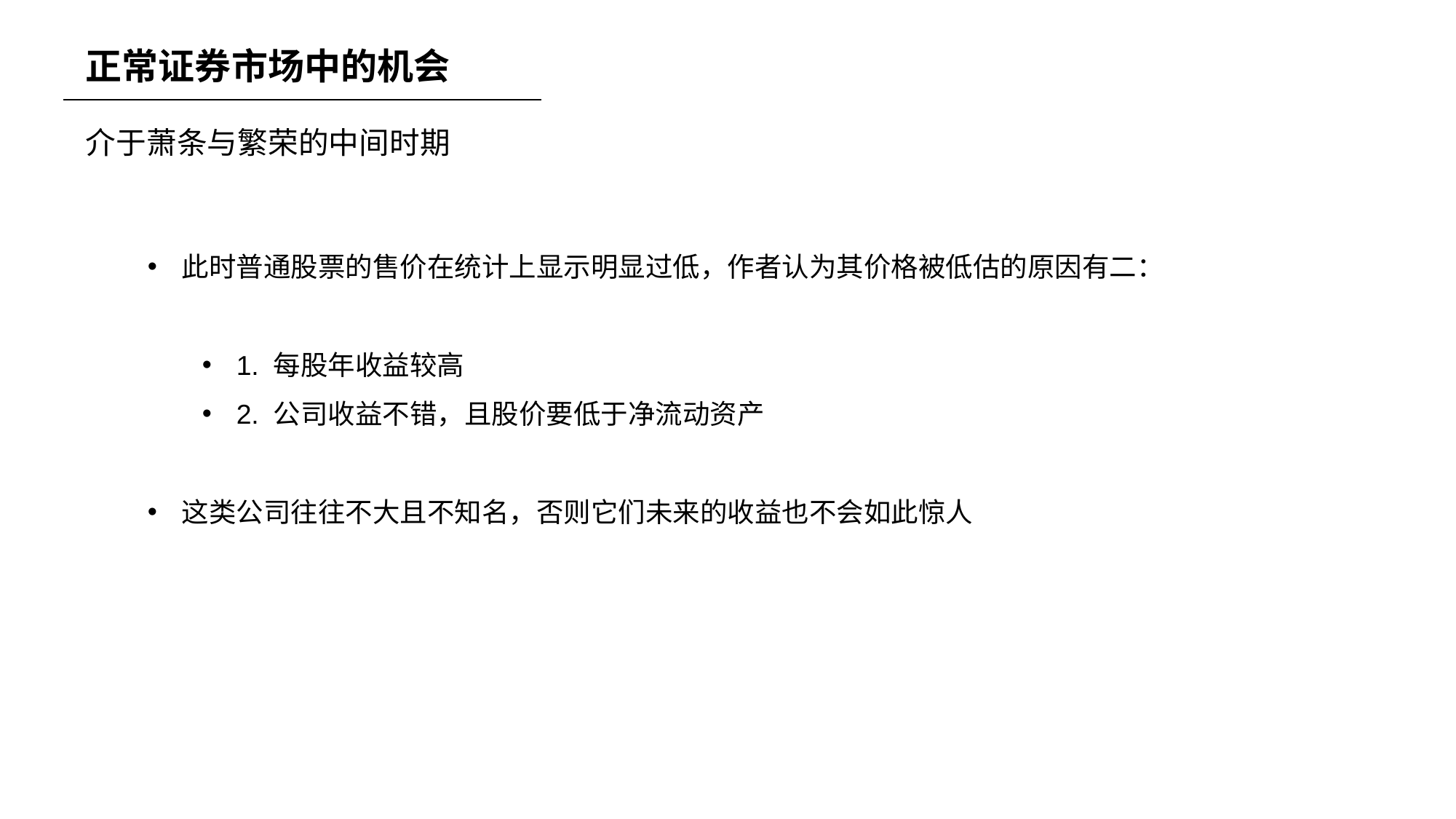

正常证券市场中的机会
介于萧条与繁荣的中间时期
此时普通股票的售价在统计上显示明显过低，作者认为其价格被低估的原因有二：

1. 每股年收益较高
2. 公司收益不错，且股价要低于净流动资产

这类公司往往不大且不知名，否则它们未来的收益也不会如此惊人

2